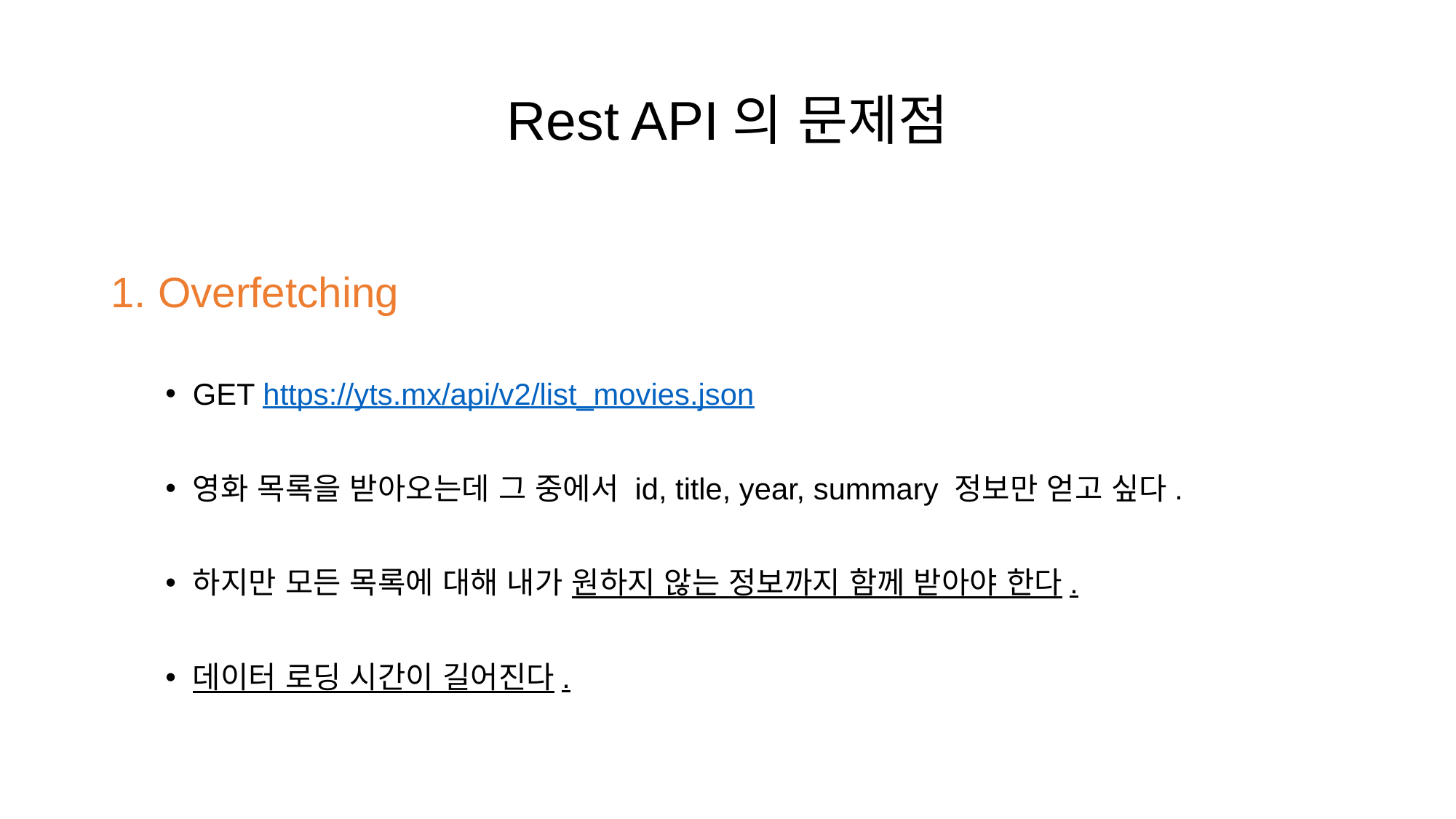

# Rest API의 문제점
1. Overfetching

GET https://yts.mx/api/v2/list_movies.json

영화 목록을 받아오는데 그 중에서 id, title, year, summary 정보만 얻고 싶다.

하지만 모든 목록에 대해 내가 원하지 않는 정보까지 함께 받아야 한다.

데이터 로딩 시간이 길어진다.